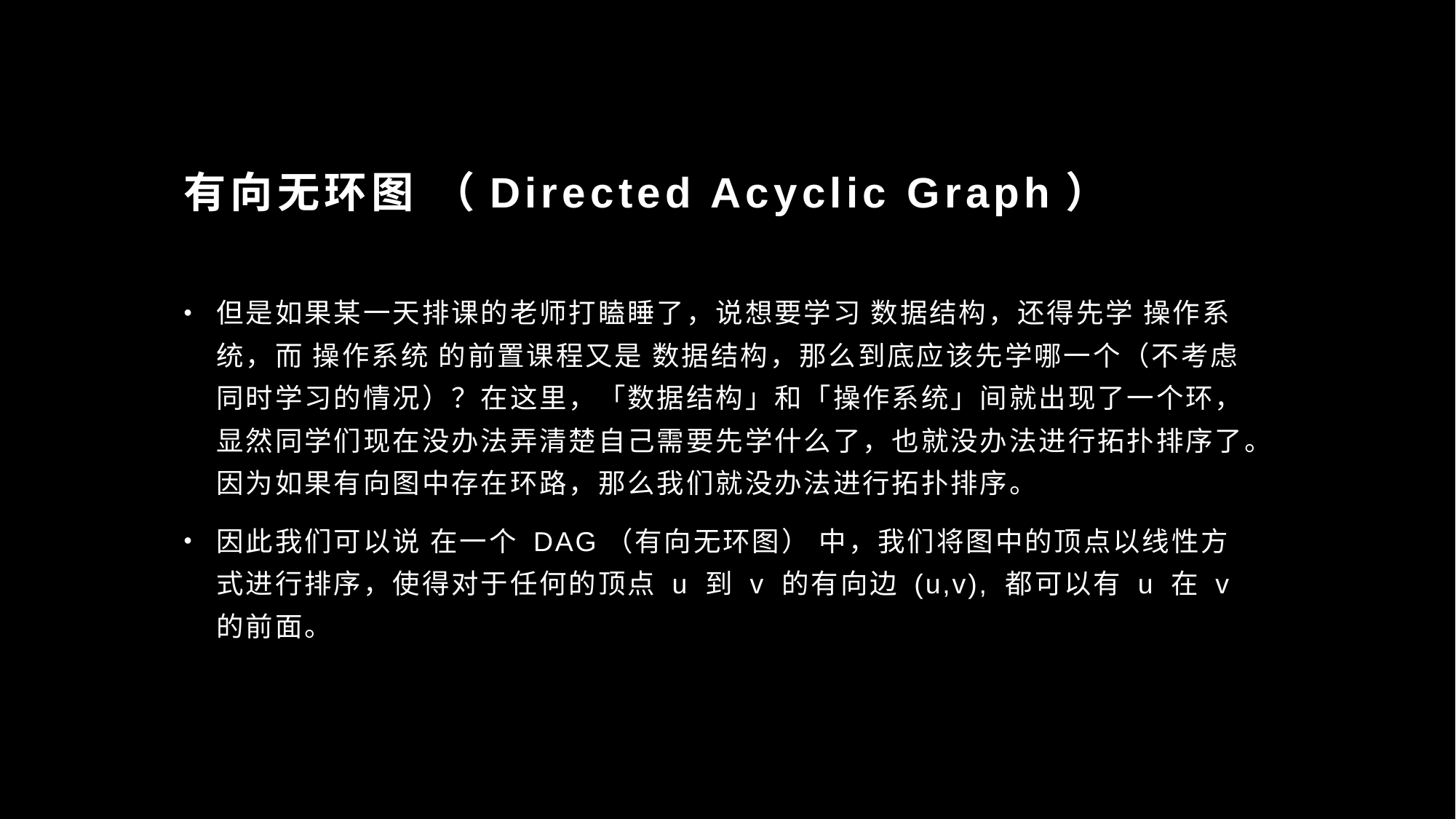

# 有向无环图 （Directed Acyclic Graph）
但是如果某一天排课的老师打瞌睡了，说想要学习 数据结构，还得先学 操作系统，而 操作系统 的前置课程又是 数据结构，那么到底应该先学哪一个（不考虑同时学习的情况）？在这里，「数据结构」和「操作系统」间就出现了一个环，显然同学们现在没办法弄清楚自己需要先学什么了，也就没办法进行拓扑排序了。因为如果有向图中存在环路，那么我们就没办法进行拓扑排序。
因此我们可以说 在一个 DAG（有向无环图） 中，我们将图中的顶点以线性方式进行排序，使得对于任何的顶点 u 到 v 的有向边 (u,v), 都可以有 u 在 v 的前面。